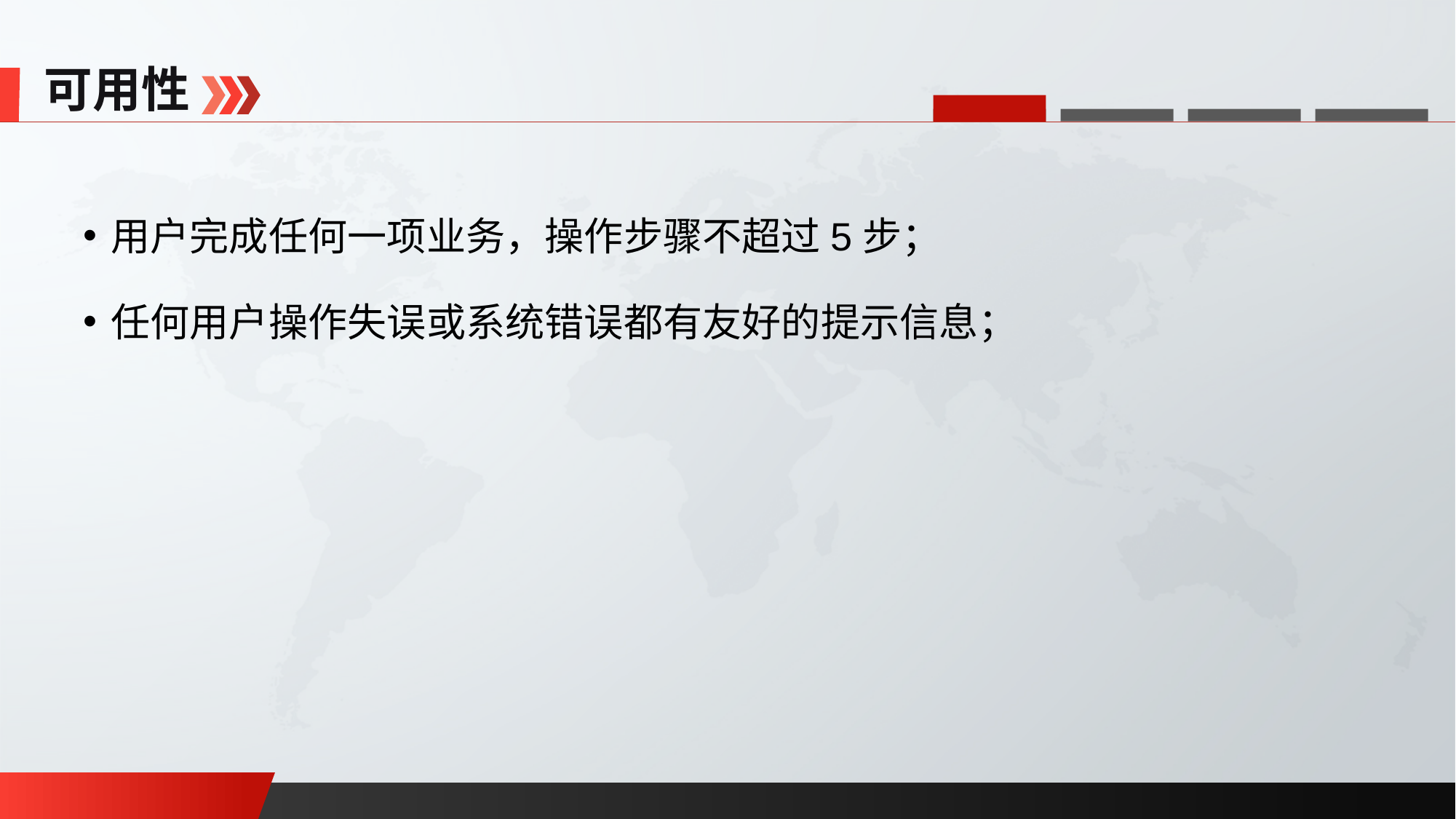

可用性

用户完成任何一项业务，操作步骤不超过5步；
任何用户操作失误或系统错误都有友好的提示信息；